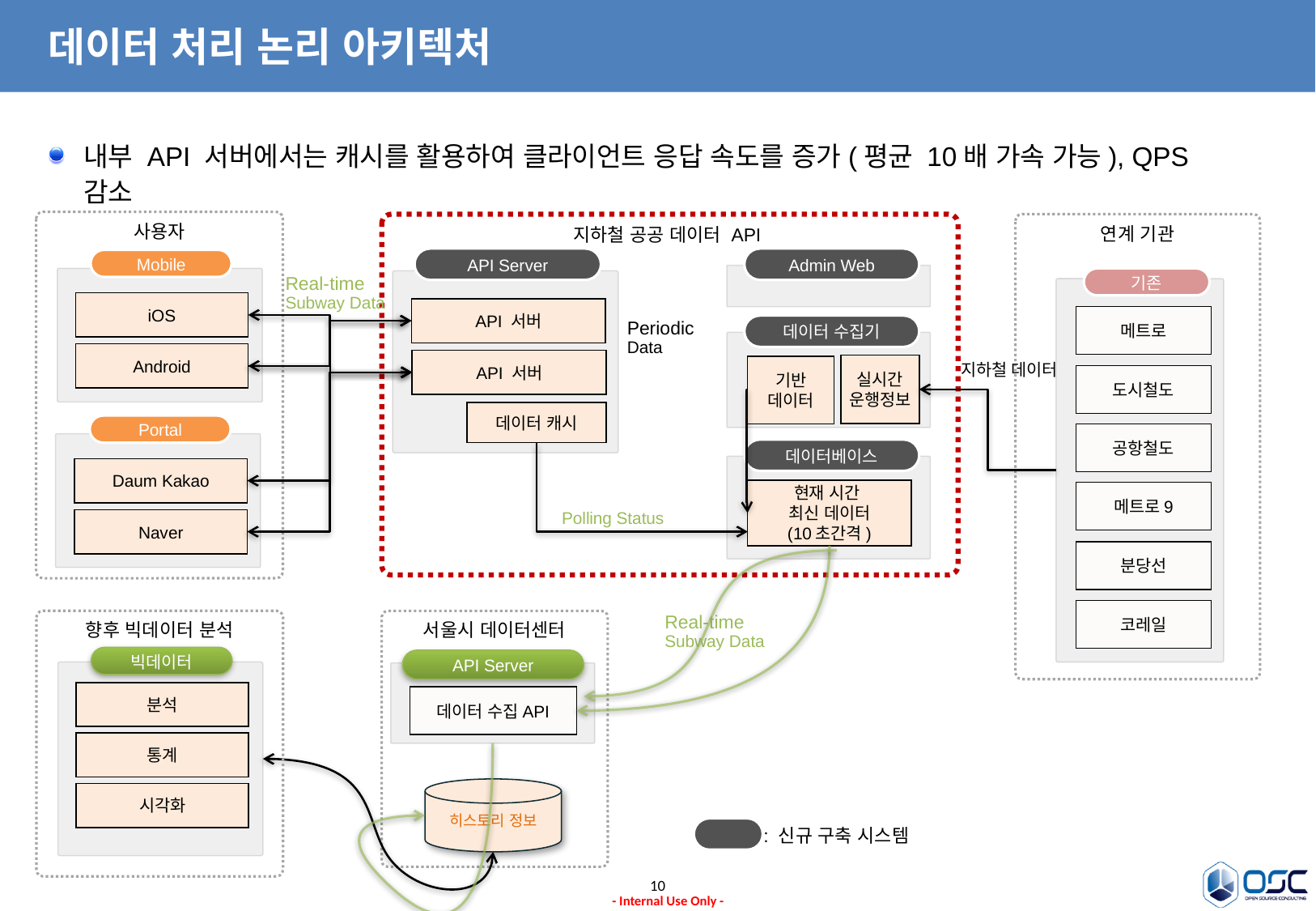

# 데이터 처리 논리 아키텍처
내부 API 서버에서는 캐시를 활용하여 클라이언트 응답 속도를 증가(평균 10배 가속 가능), QPS 감소
사용자
연계 기관
지하철 공공 데이터 API
API Server
Admin Web
Mobile

기존
Real-time
Subway Data

iOS
API 서버
메트로
Periodic
Data
데이터 수집기

Android
API 서버
실시간
운행정보
지하철 데이터
기반
데이터
도시철도
데이터 캐시
Portal
공항철도

데이터베이스

Daum Kakao
현재 시간
최신 데이터
(10초간격)
메트로9
Polling Status
Naver
분당선
코레일
Real-time
Subway Data
향후 빅데이터 분석
서울시 데이터센터
빅데이터
API Server

분석
데이터 수집API
통계
히스토리 정보
시각화
: 신규 구축 시스템